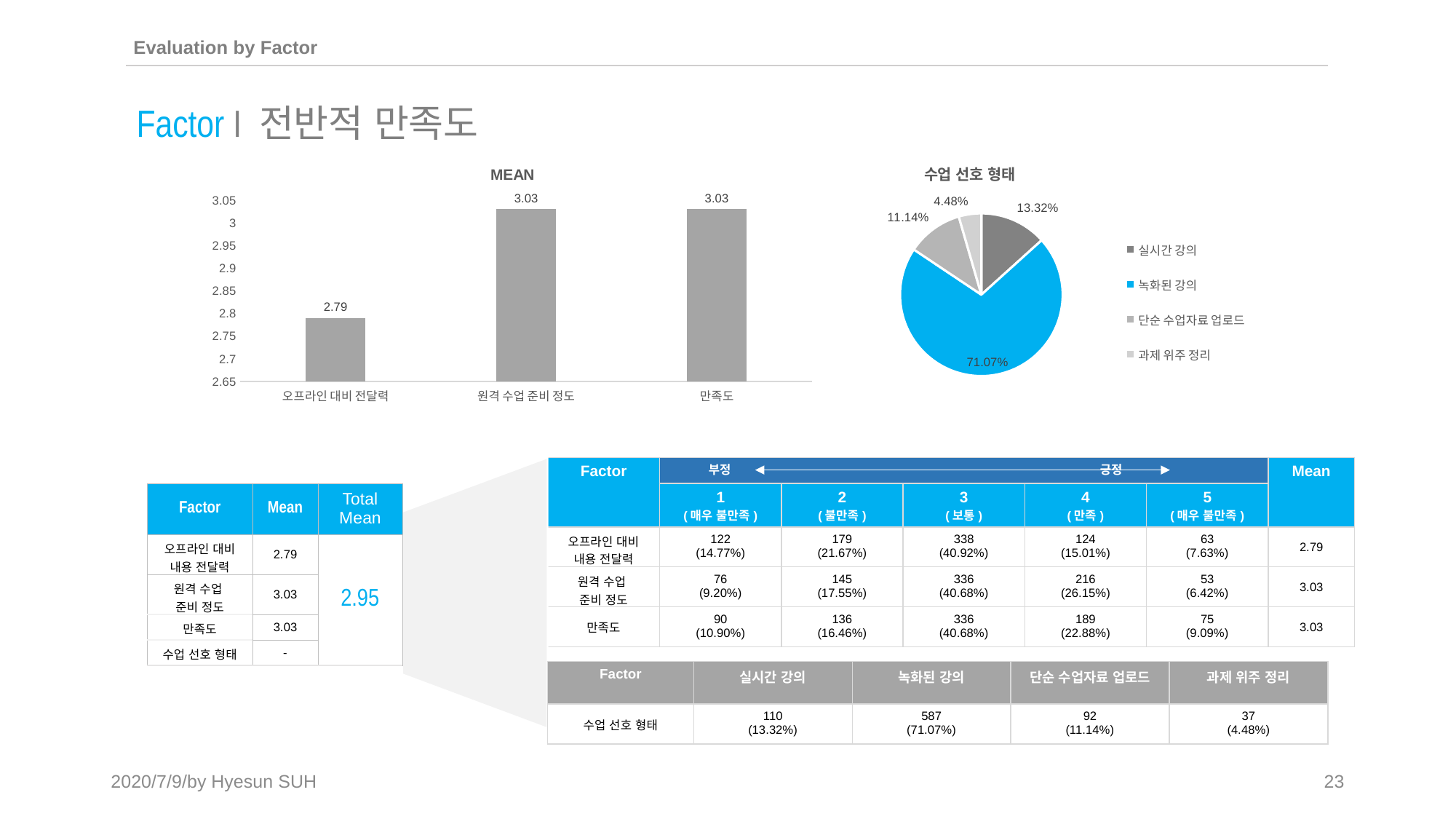

Evaluation by Factor
Factor I 전반적 만족도

### Chart: 수업 선호 형태

| Category | 판매 |
|---|---|
| 실시간 강의 | 0.1332 |
| 녹화된 강의 | 0.7107 |
| 단순 수업자료 업로드 | 0.1114 |
| 과제 위주 정리 | 0.0448 |

### Chart:

| Category | MEAN |
|---|---|
| 오프라인 대비 전달력 | 2.79 |
| 원격 수업 준비 정도 | 3.03 |
| 만족도 | 3.03 |
부정                                                                                                           긍정
| Factor |  |  |  |  |  | Mean |
| --- | --- | --- | --- | --- | --- | --- |
|  | 1 (매우 불만족) | 2 (불만족) | 3 (보통) | 4 (만족) | 5 (매우 불만족) |  |
| 오프라인 대비 내용 전달력 | 122 (14.77%) | 179 (21.67%) | 338 (40.92%) | 124 (15.01%) | 63 (7.63%) | 2.79 |
| 원격 수업 준비 정도 | 76 (9.20%) | 145 (17.55%) | 336 (40.68%) | 216 (26.15%) | 53 (6.42%) | 3.03 |
| 만족도 | 90 (10.90%) | 136 (16.46%) | 336 (40.68%) | 189 (22.88%) | 75 (9.09%) | 3.03 |
| Factor | Mean | Total Mean |
| --- | --- | --- |
| 오프라인 대비 내용 전달력 | 2.79 | 2.95 |
| 원격 수업 준비 정도 | 3.03 |  |
| 만족도 | 3.03 |  |
| 수업 선호 형태 | - |  |

| Factor | 실시간 강의 | 녹화된 강의 | 단순 수업자료 업로드 | 과제 위주 정리 |
| --- | --- | --- | --- | --- |
| 수업 선호 형태 | 110 (13.32%) | 587 (71.07%) | 92 (11.14%) | 37 (4.48%) |
2020/7/9/by Hyesun SUH
23